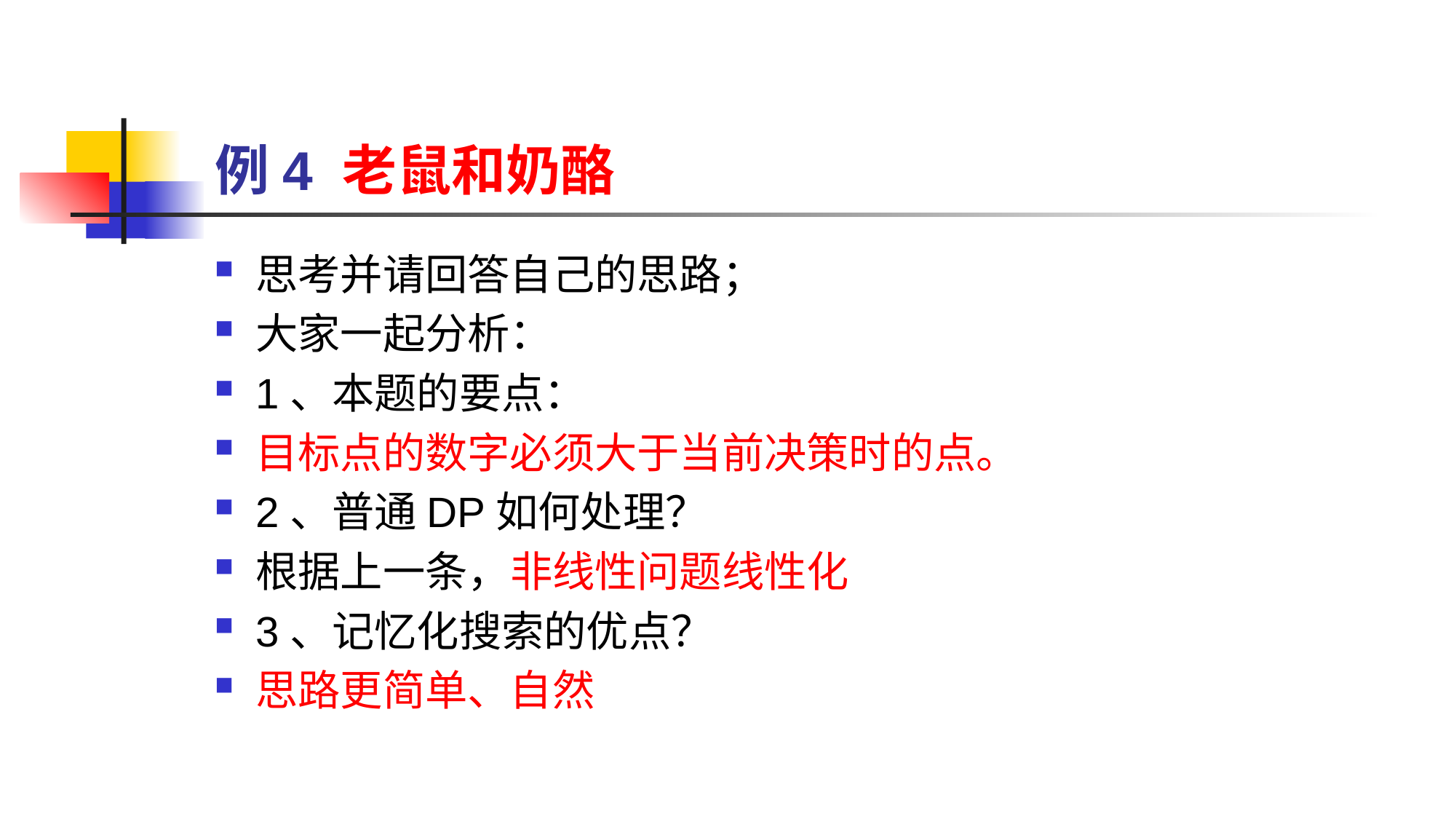

# 例4 老鼠和奶酪
思考并请回答自己的思路；
大家一起分析：
1、本题的要点：
目标点的数字必须大于当前决策时的点。
2、普通DP如何处理？
根据上一条，非线性问题线性化
3、记忆化搜索的优点？
思路更简单、自然

29